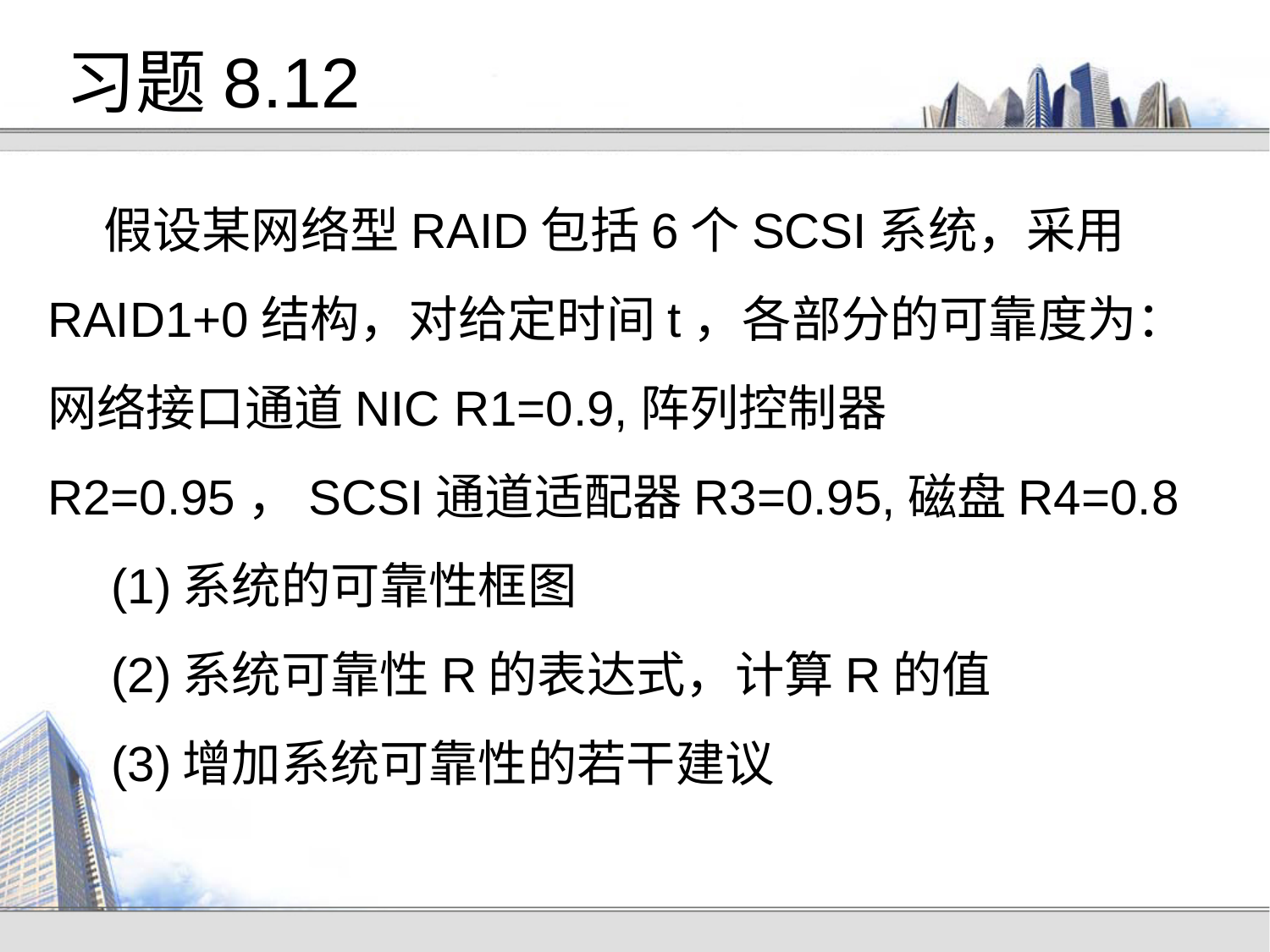

# 习题8.12

    假设某网络型RAID包括6个SCSI系统，采用RAID1+0结构，对给定时间t，各部分的可靠度为：网络接口通道NIC R1=0.9,阵列控制器 R2=0.95，SCSI通道适配器R3=0.95,磁盘R4=0.8
系统的可靠性框图
系统可靠性R的表达式，计算R的值
增加系统可靠性的若干建议